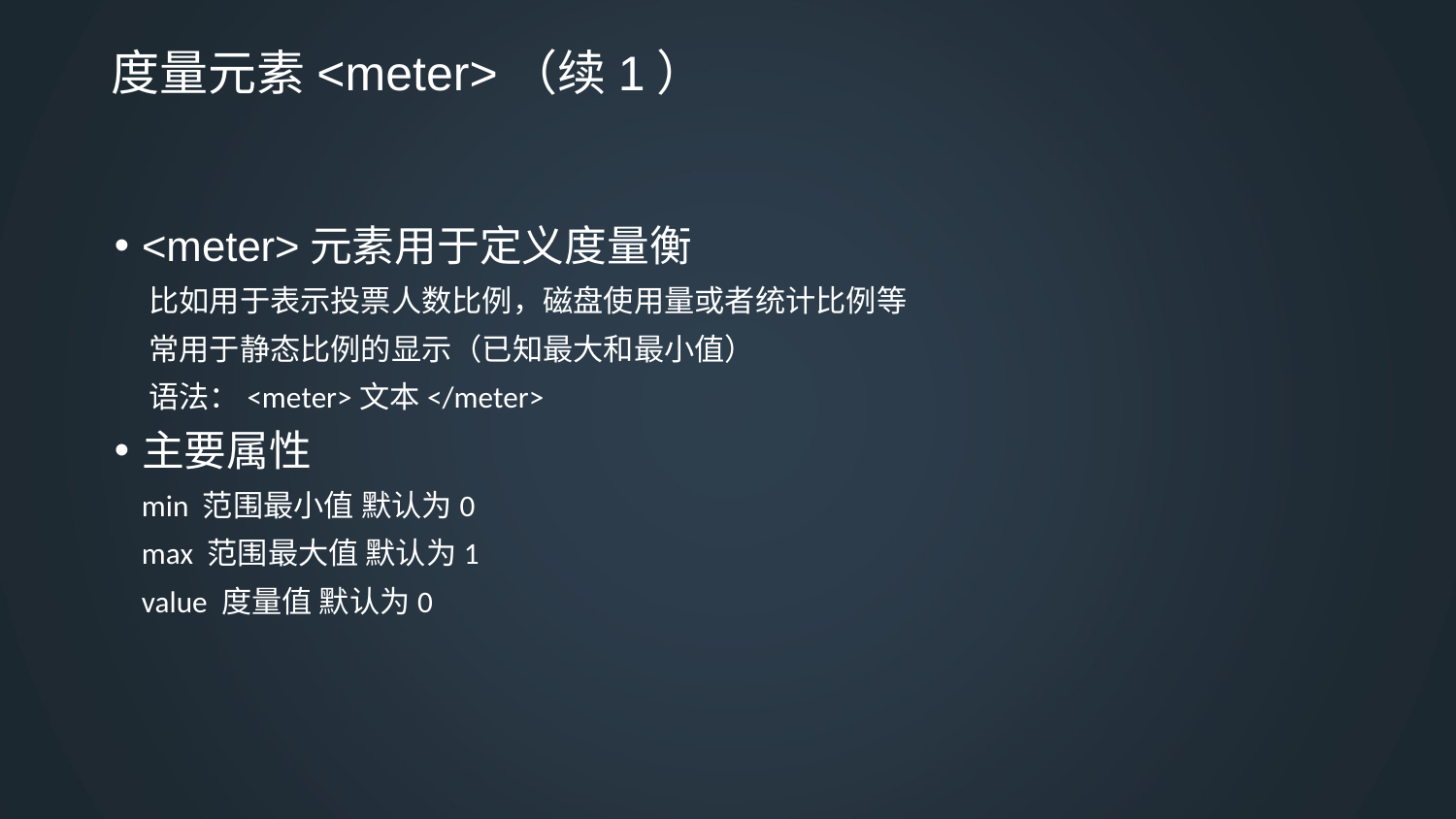

# 度量元素<meter>（续1）
<meter>元素用于定义度量衡
    比如用于表示投票人数比例，磁盘使用量或者统计比例等
    常用于静态比例的显示（已知最大和最小值）
    语法：<meter>文本</meter>
主要属性
    min 范围最小值 默认为0
    max 范围最大值 默认为1
    value 度量值 默认为0